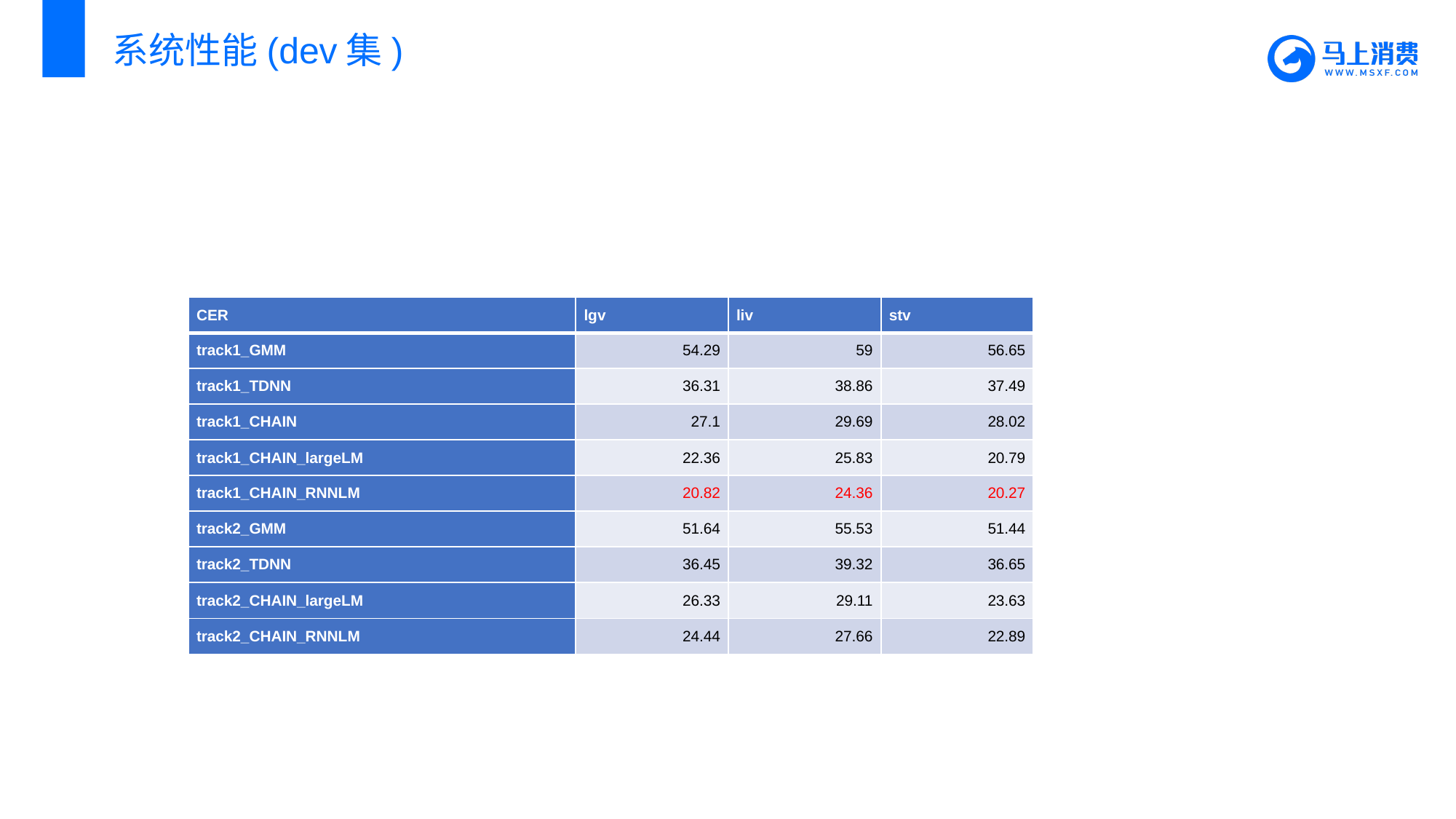

系统性能(dev集)
| CER | lgv | liv | stv |
| --- | --- | --- | --- |
| track1\_GMM | 54.29 | 59 | 56.65 |
| track1\_TDNN | 36.31 | 38.86 | 37.49 |
| track1\_CHAIN | 27.1 | 29.69 | 28.02 |
| track1\_CHAIN\_largeLM | 22.36 | 25.83 | 20.79 |
| track1\_CHAIN\_RNNLM | 20.82 | 24.36 | 20.27 |
| track2\_GMM | 51.64 | 55.53 | 51.44 |
| track2\_TDNN | 36.45 | 39.32 | 36.65 |
| track2\_CHAIN\_largeLM | 26.33 | 29.11 | 23.63 |
| track2\_CHAIN\_RNNLM | 24.44 | 27.66 | 22.89 |